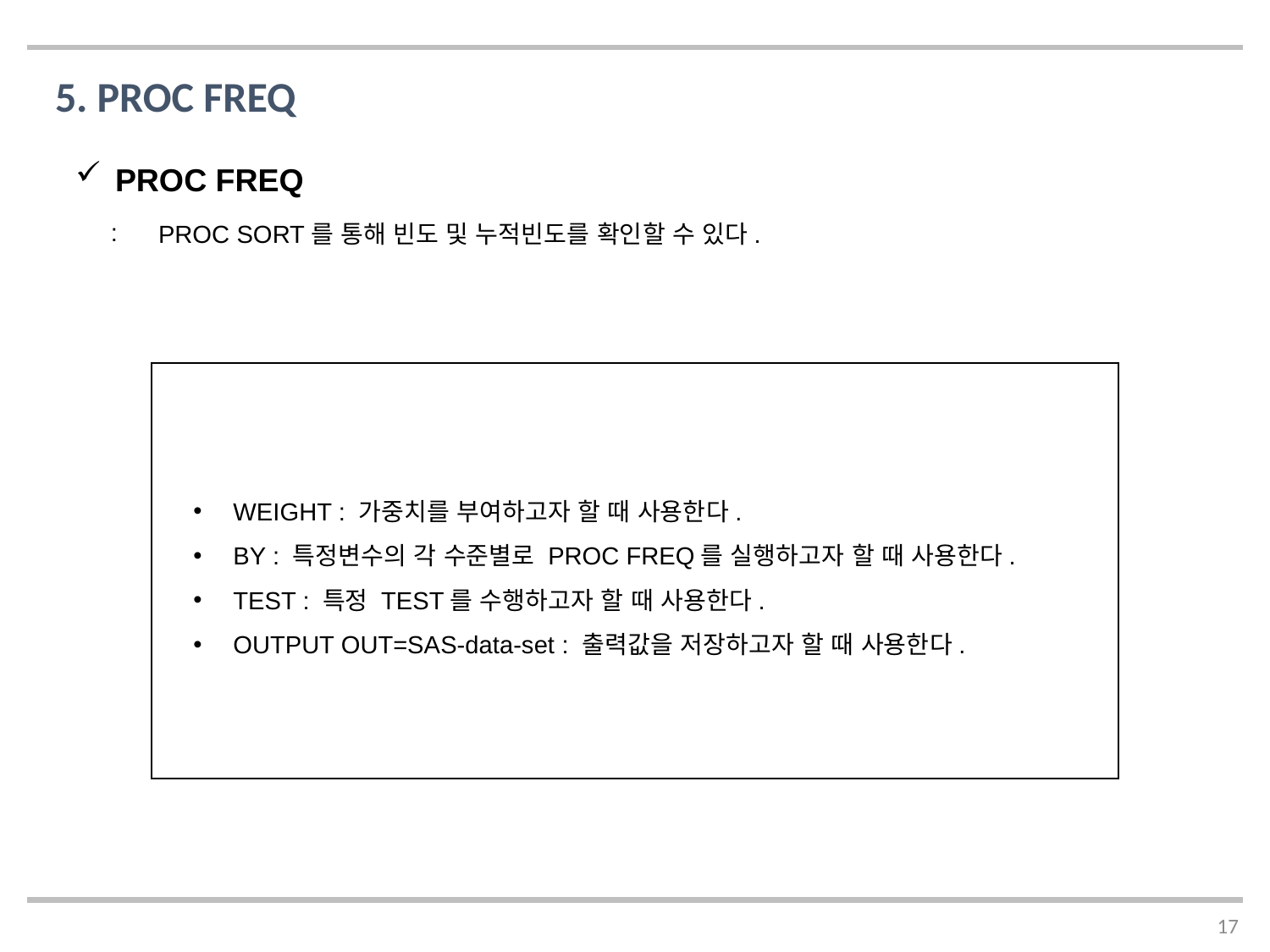

5. PROC FREQ
PROC FREQ
PROC SORT를 통해 빈도 및 누적빈도를 확인할 수 있다.

WEIGHT : 가중치를 부여하고자 할 때 사용한다.
BY : 특정변수의 각 수준별로 PROC FREQ를 실행하고자 할 때 사용한다.
TEST : 특정 TEST를 수행하고자 할 때 사용한다.
OUTPUT OUT=SAS-data-set : 출력값을 저장하고자 할 때 사용한다.